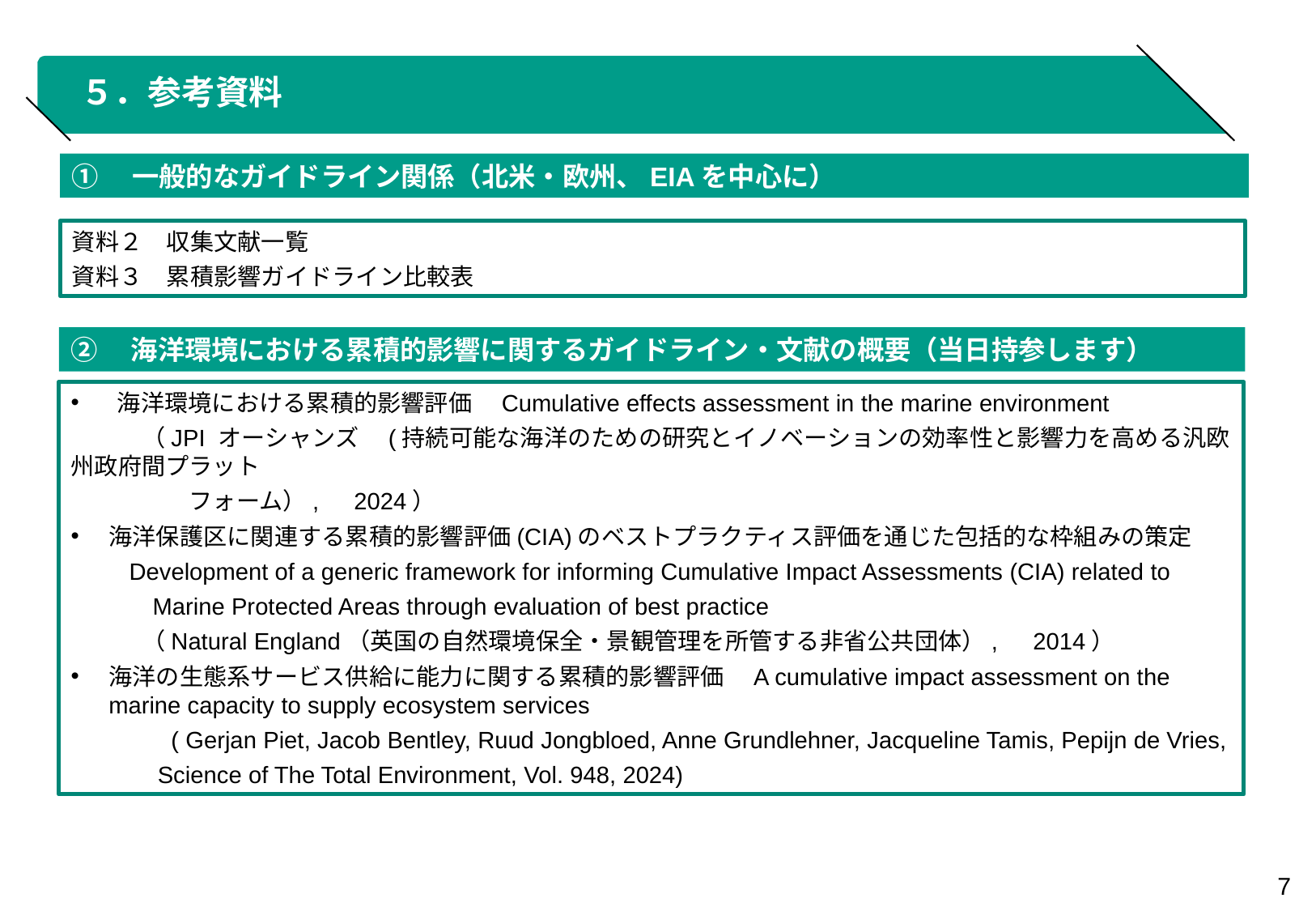

# ５．参考資料
①　一般的なガイドライン関係（北米・欧州、EIAを中心に）
資料２　収集文献一覧
資料３　累積影響ガイドライン比較表
②　海洋環境における累積的影響に関するガイドライン・文献の概要（当日持参します）
　海洋環境における累積的影響評価　Cumulative effects assessment in the marine environment
　　　（JPI オーシャンズ　(持続可能な海洋のための研究とイノベーションの効率性と影響力を高める汎欧州政府間プラット
　　　　　フォーム）,　2024）
海洋保護区に関連する累積的影響評価(CIA)のベストプラクティス評価を通じた包括的な枠組みの策定
　　 Development of a generic framework for informing Cumulative Impact Assessments (CIA) related to
　　　 Marine Protected Areas through evaluation of best practice
　　　（Natural England（英国の自然環境保全・景観管理を所管する非省公共団体）,　2014）
海洋の生態系サービス供給に能力に関する累積的影響評価　A cumulative impact assessment on the marine capacity to supply ecosystem services
　　　　( Gerjan Piet, Jacob Bentley, Ruud Jongbloed, Anne Grundlehner, Jacqueline Tamis, Pepijn de Vries,
             Science of The Total Environment, Vol. 948, 2024)